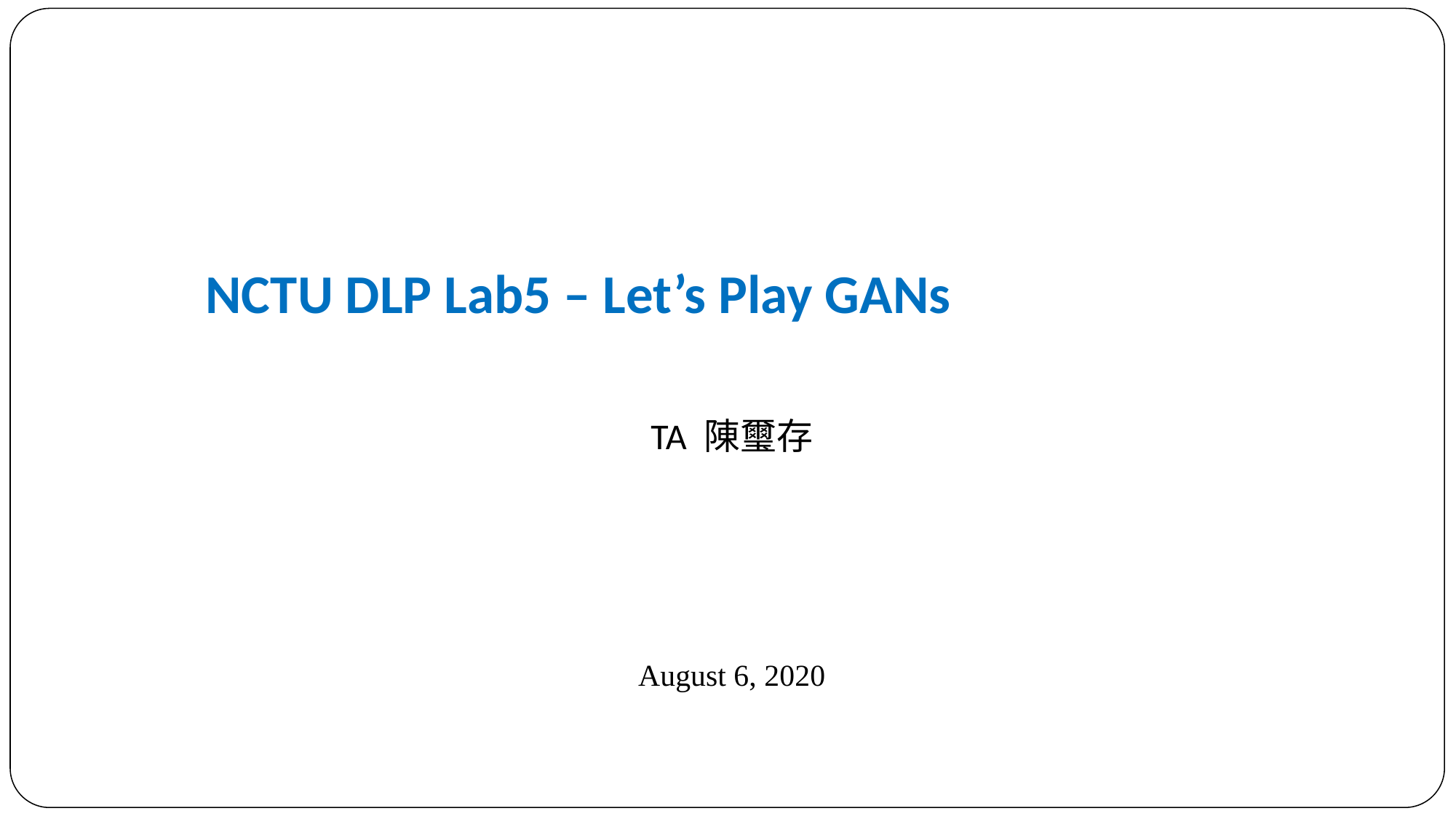

NCTU DLP Lab5 – Let’s Play GANs
TA 陳璽存
August 6, 2020